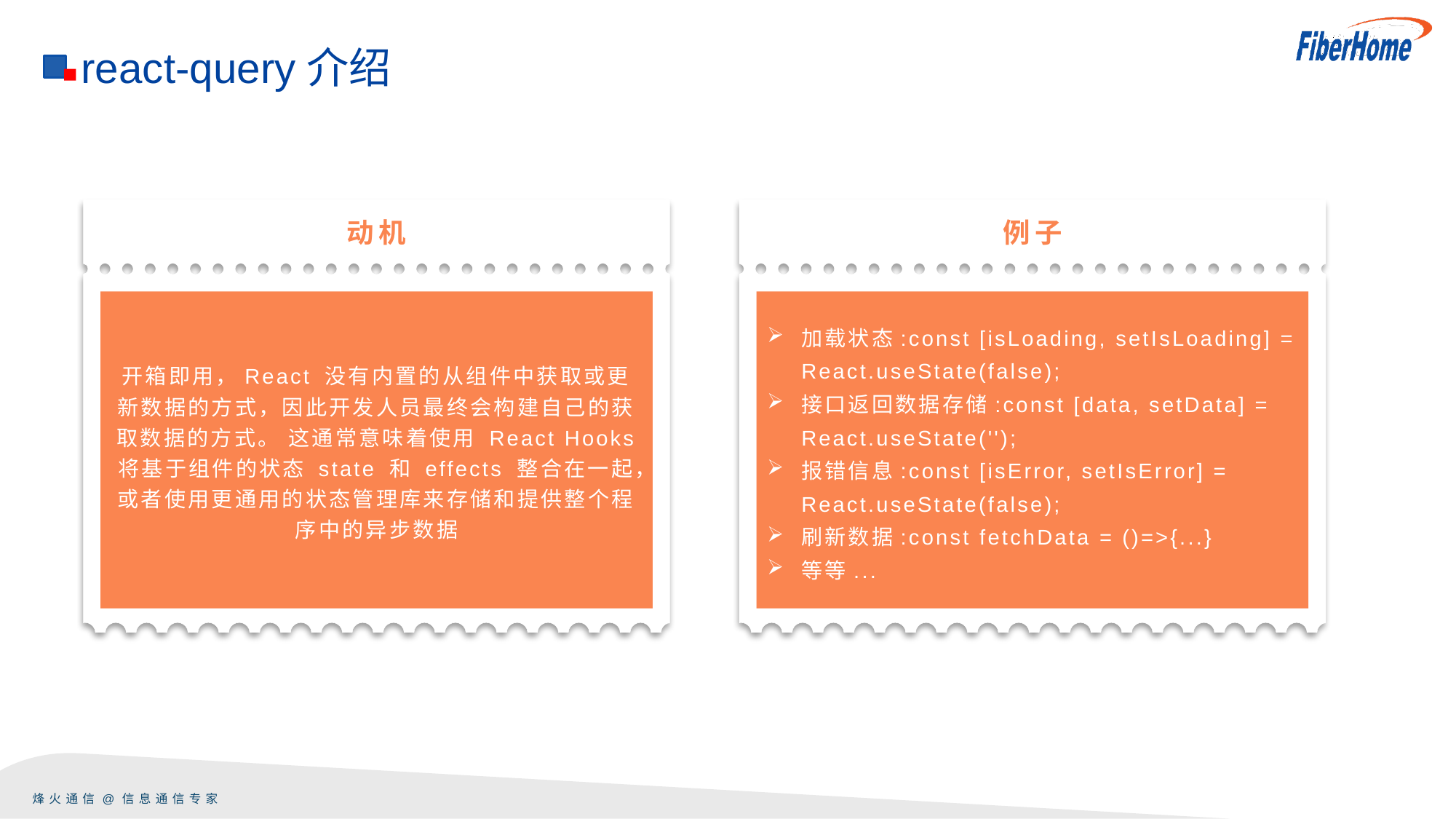

react-query介绍
动机
例子

开箱即用，React 没有内置的从组件中获取或更新数据的方式，因此开发人员最终会构建自己的获取数据的方式。 这通常意味着使用 React Hooks 将基于组件的状态 state 和 effects 整合在一起，或者使用更通用的状态管理库来存储和提供整个程序中的异步数据
加载状态:const [isLoading, setIsLoading] = React.useState(false);
接口返回数据存储:const [data, setData] = React.useState('');
报错信息:const [isError, setIsError] = React.useState(false);
刷新数据:const fetchData = ()=>{...}
等等...